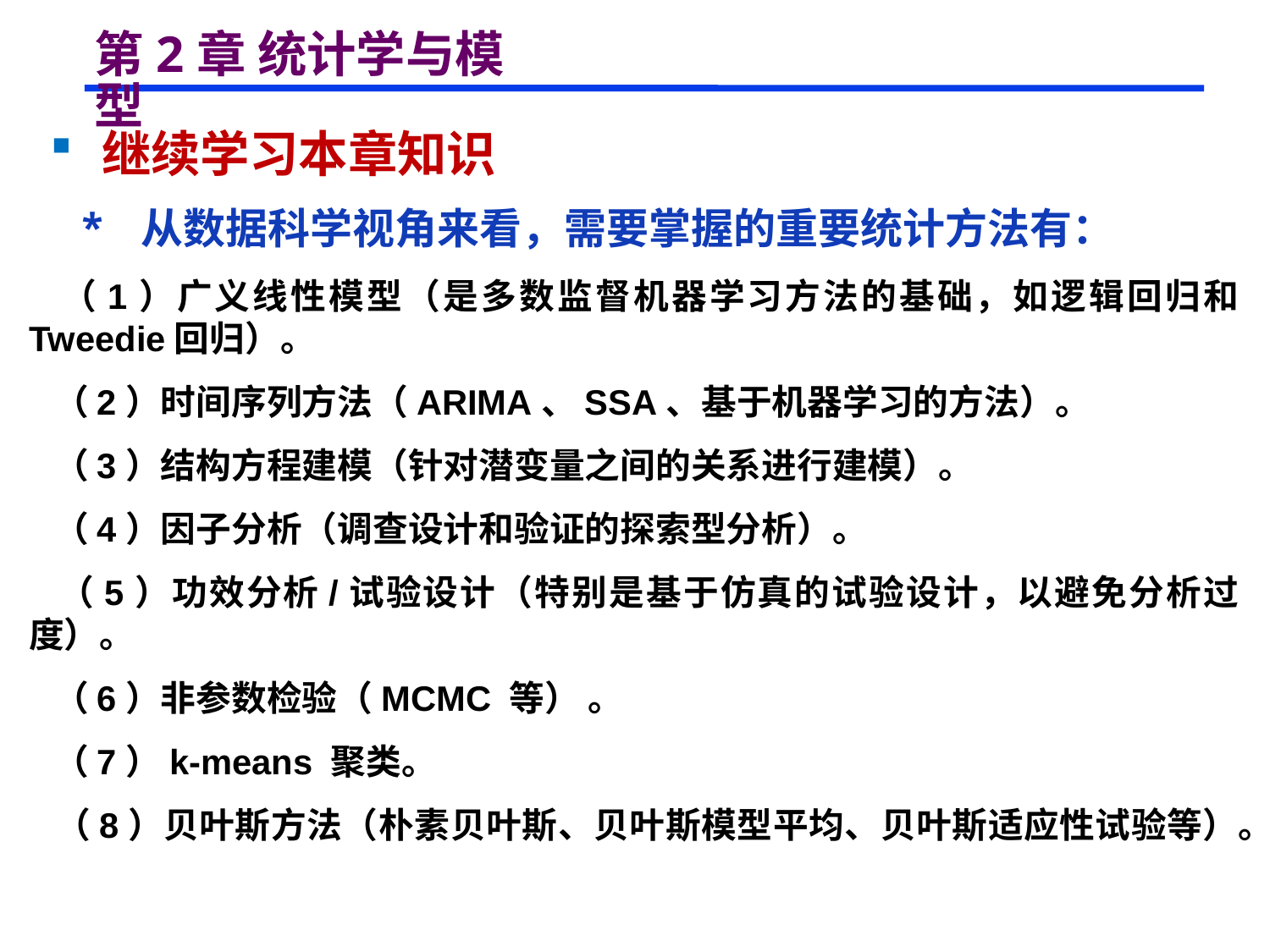

# 第2章 统计学与模型
 继续学习本章知识
  * 从数据科学视角来看，需要掌握的重要统计方法有：
  （1）广义线性模型（是多数监督机器学习方法的基础，如逻辑回归和 Tweedie回归）。
  （2）时间序列方法（ARIMA、SSA、基于机器学习的方法）。
  （3）结构方程建模（针对潜变量之间的关系进行建模）。
  （4）因子分析（调查设计和验证的探索型分析）。
  （5）功效分析/试验设计（特别是基于仿真的试验设计，以避免分析过度）。
  （6）非参数检验（MCMC 等） 。
  （7）k-means 聚类。
  （8）贝叶斯方法（朴素贝叶斯、贝叶斯模型平均、贝叶斯适应性试验等）。